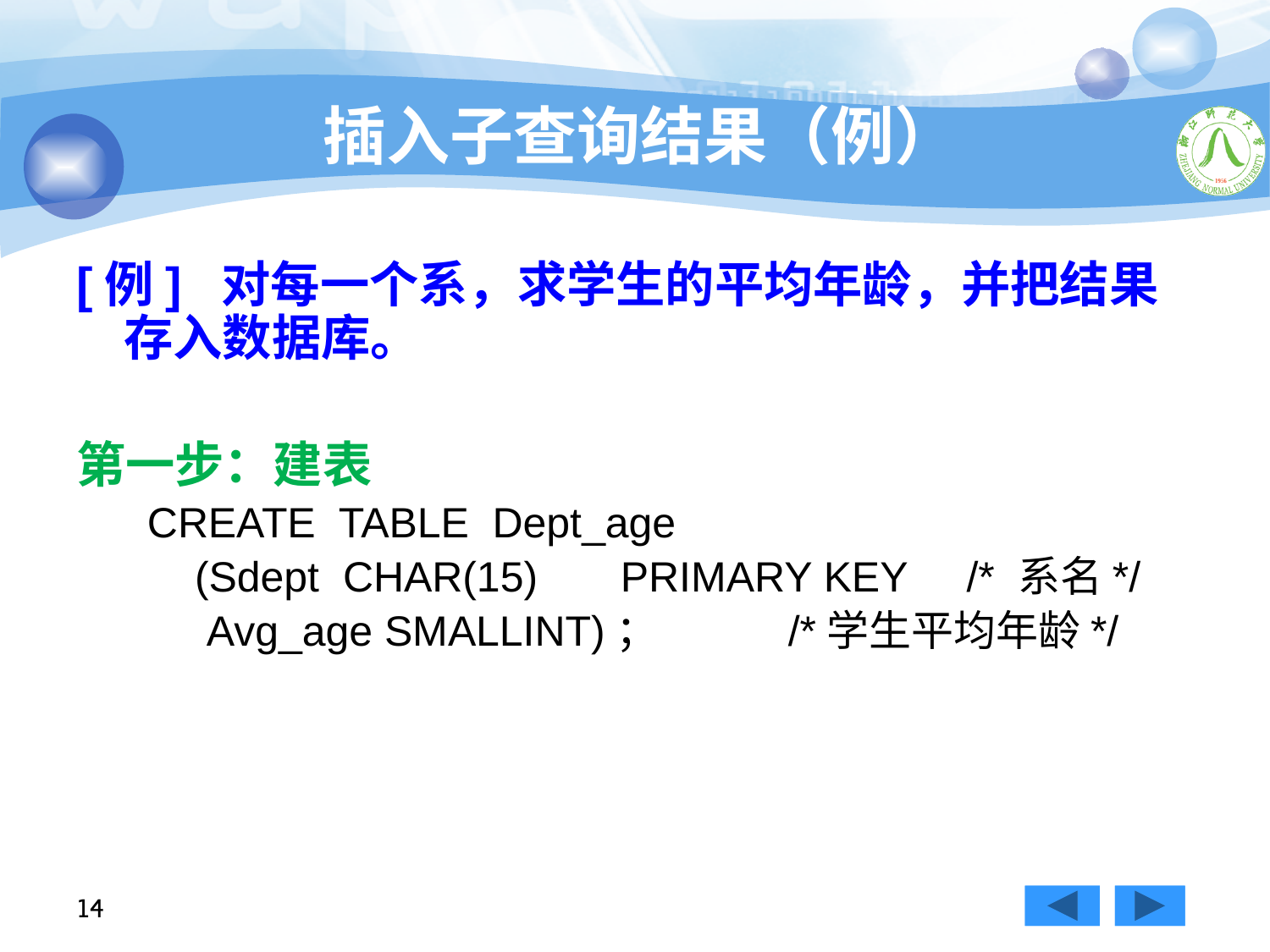

# 插入子查询结果（例）
[例]  对每一个系，求学生的平均年龄，并把结果存入数据库。

第一步：建表
      CREATE  TABLE  Dept_age
          (Sdept  CHAR(15)       PRIMARY KEY     /* 系名*/
           Avg_age SMALLINT)；         	  /*学生平均年龄*/

14